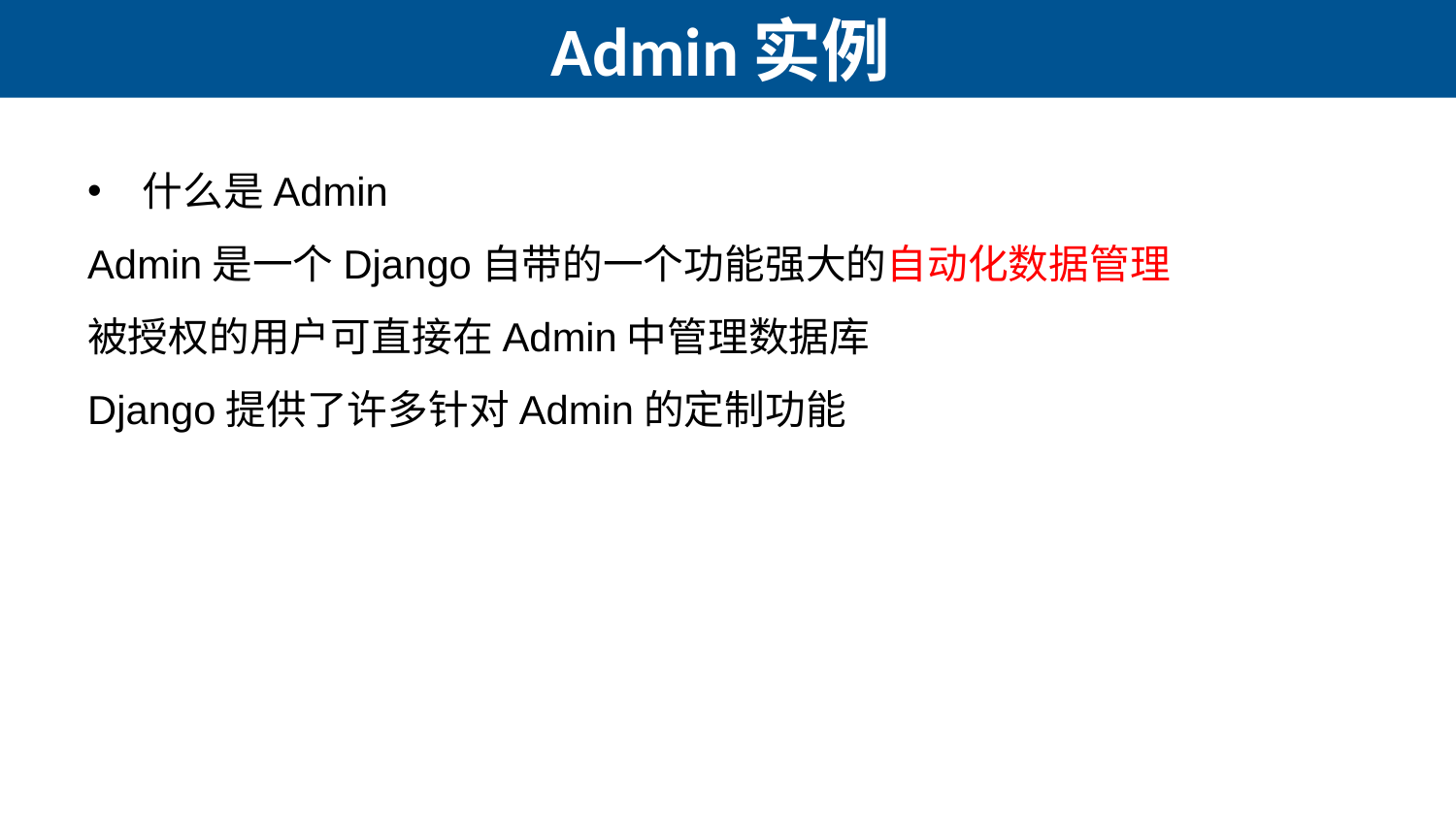

# Admin实例
什么是Admin
Admin是一个Django自带的一个功能强大的自动化数据管理
被授权的用户可直接在Admin中管理数据库
Django提供了许多针对Admin的定制功能